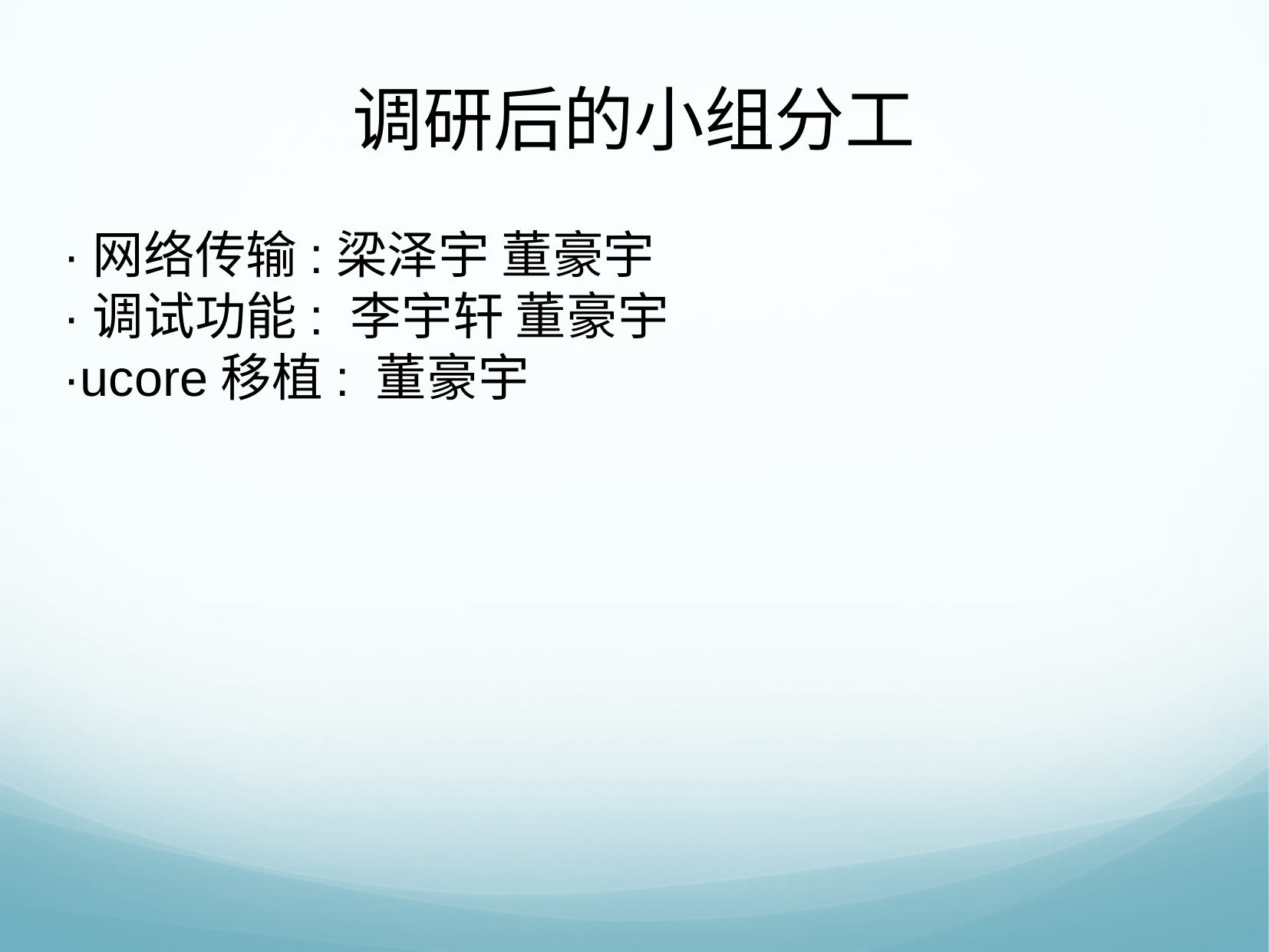

调研后的小组分工
·网络传输:梁泽宇 董豪宇
·调试功能: 李宇轩 董豪宇
·ucore移植: 董豪宇